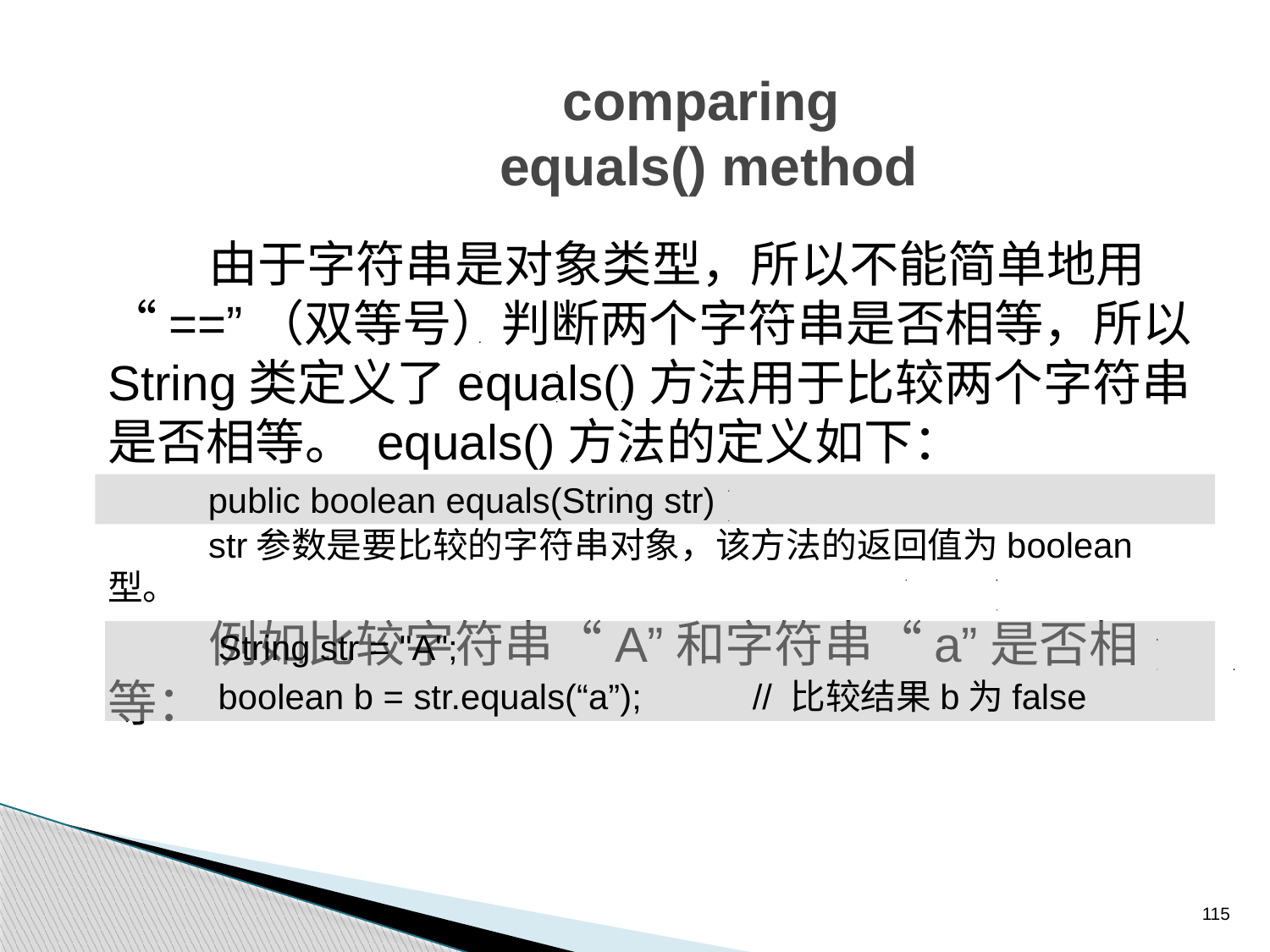

# comparing equals() method

由于字符串是对象类型，所以不能简单地用“==”（双等号）判断两个字符串是否相等，所以 String类定义了equals()方法用于比较两个字符串是否相等。 equals()方法的定义如下：

str参数是要比较的字符串对象，该方法的返回值为boolean型。
例如比较字符串“A”和字符串“a”是否相等：

public boolean equals(String str)

String str = "A";
boolean b = str.equals(“a”);	// 比较结果b为false

115